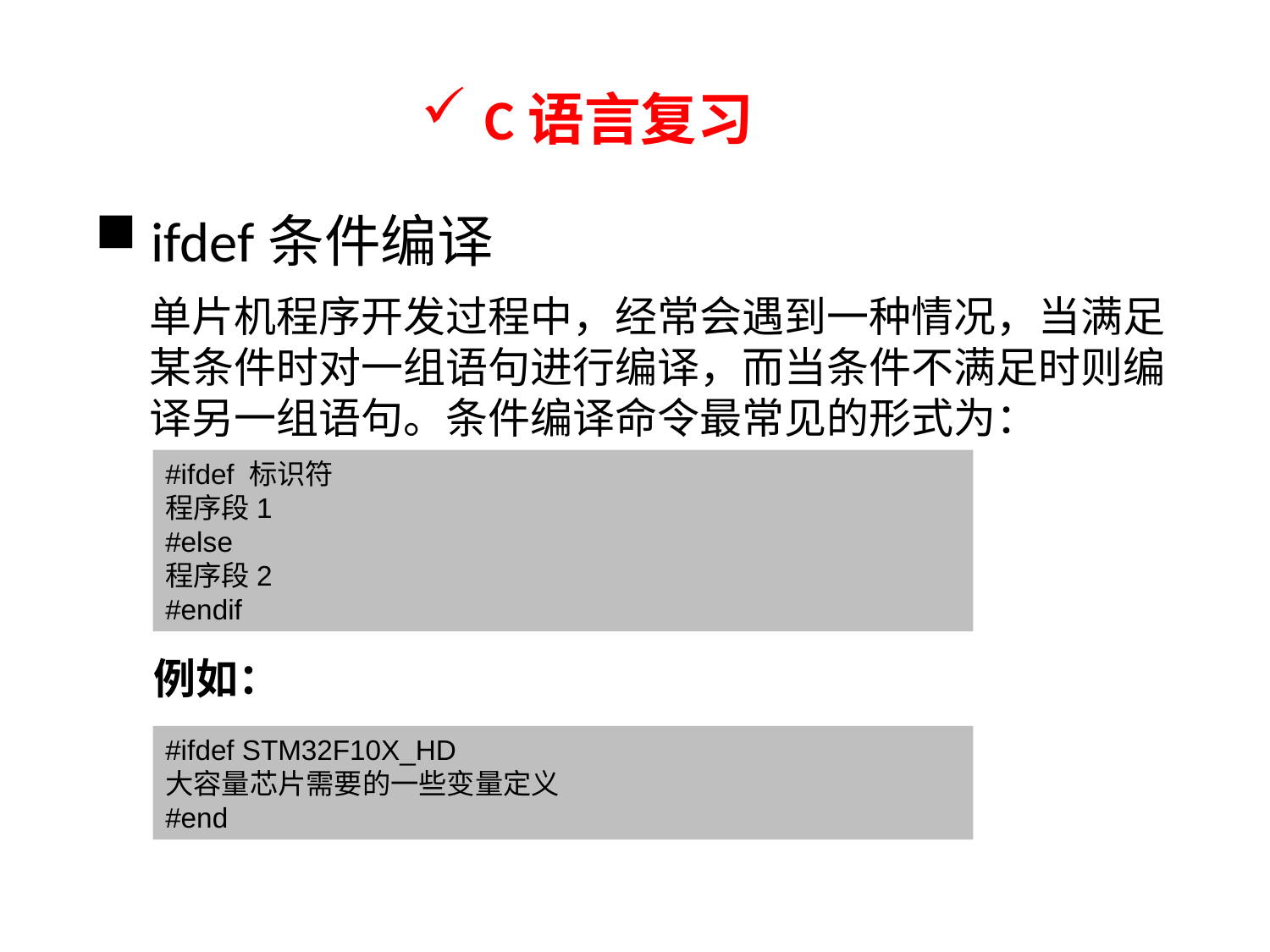

C语言复习
 ifdef条件编译
单片机程序开发过程中，经常会遇到一种情况，当满足某条件时对一组语句进行编译，而当条件不满足时则编译另一组语句。条件编译命令最常见的形式为：
#ifdef 标识符
程序段1
#else
程序段2
#endif
例如：
#ifdef STM32F10X_HD
大容量芯片需要的一些变量定义
#end